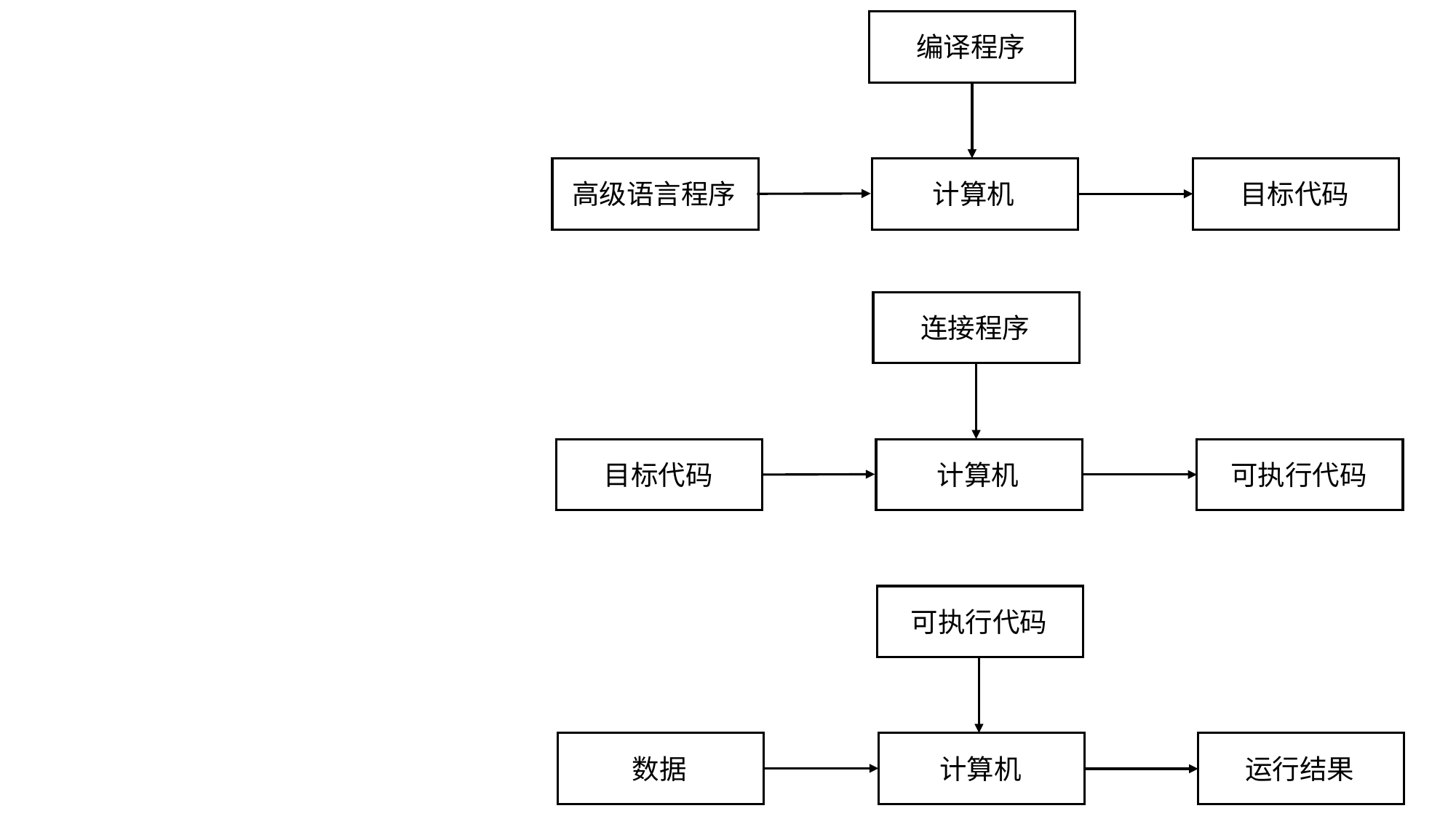

编译程序

高级语言程序

计算机

目标代码

连接程序

目标代码

计算机

可执行代码

可执行代码

数据

运行结果

计算机